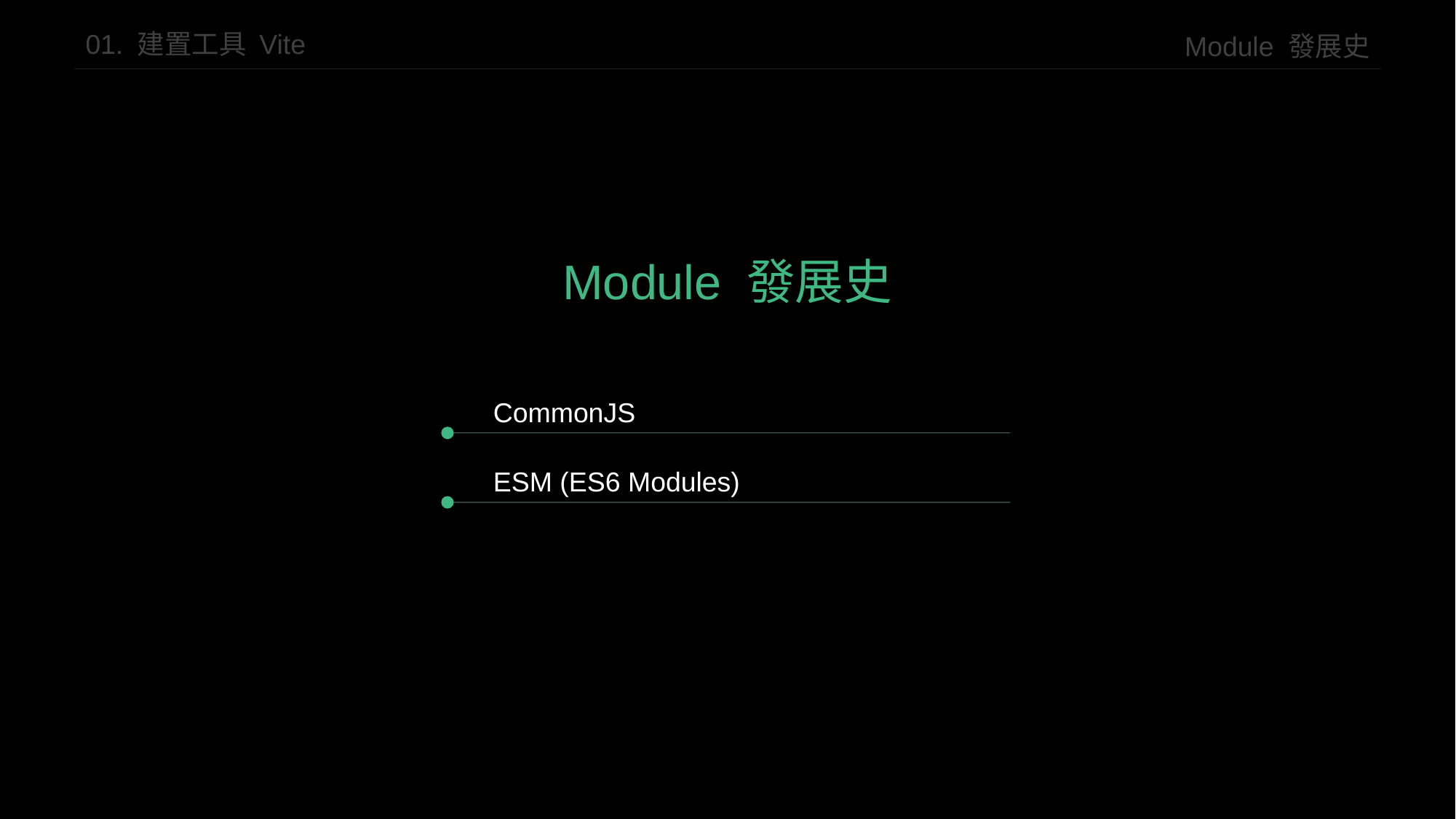

Module 發展史
01. 建置工具 Vite
Module 發展史
CommonJS

ESM (ES6 Modules)